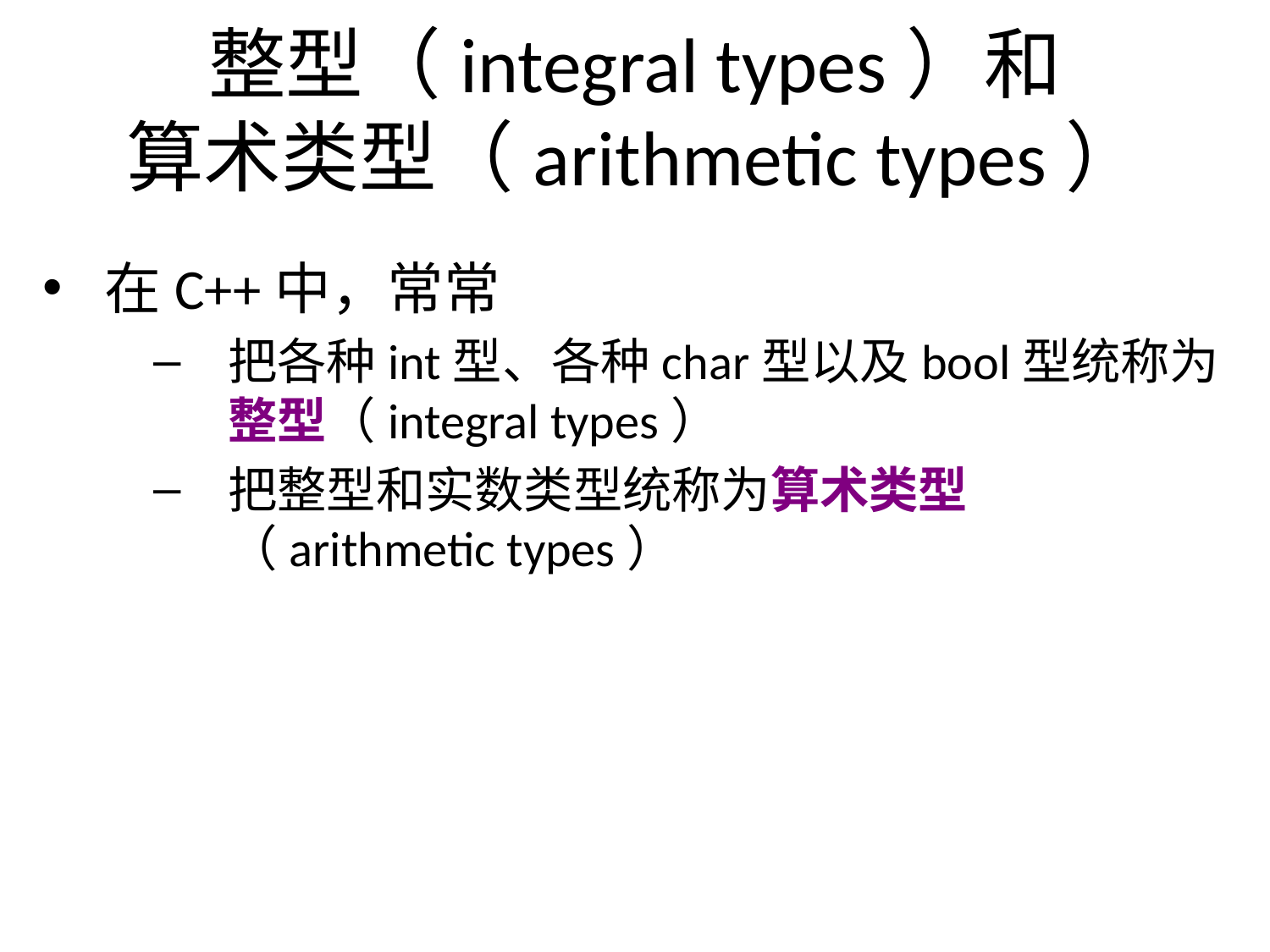

# 整型（integral types）和 算术类型（arithmetic types）
在C++中，常常
把各种int型、各种char型以及bool型统称为整型（integral types）
把整型和实数类型统称为算术类型（arithmetic types）